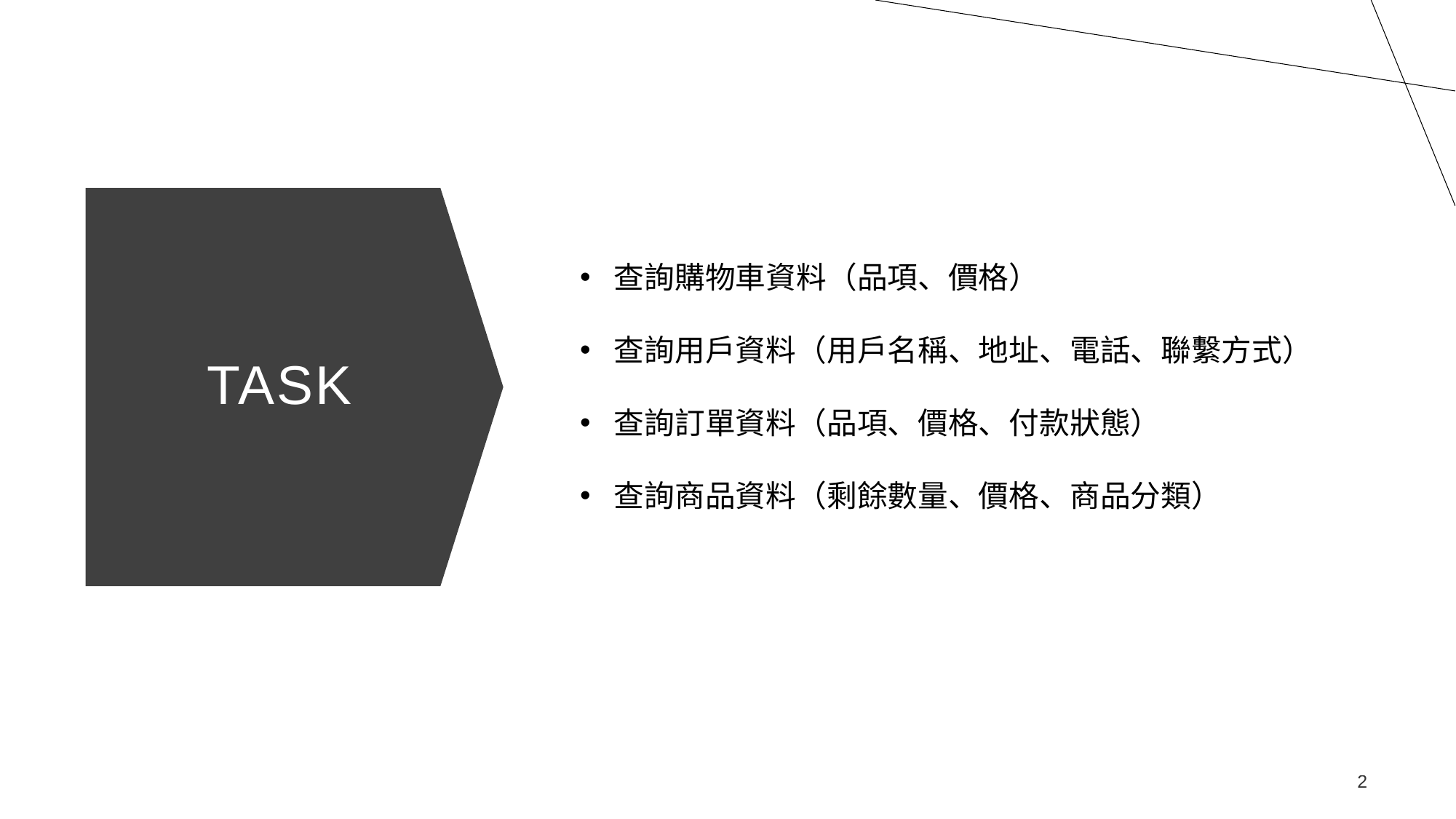

# TASK
查詢購物車資料（品項、價格）

查詢用戶資料（用戶名稱、地址、電話、聯繫方式）

查詢訂單資料（品項、價格、付款狀態）

查詢商品資料（剩餘數量、價格、商品分類）
2